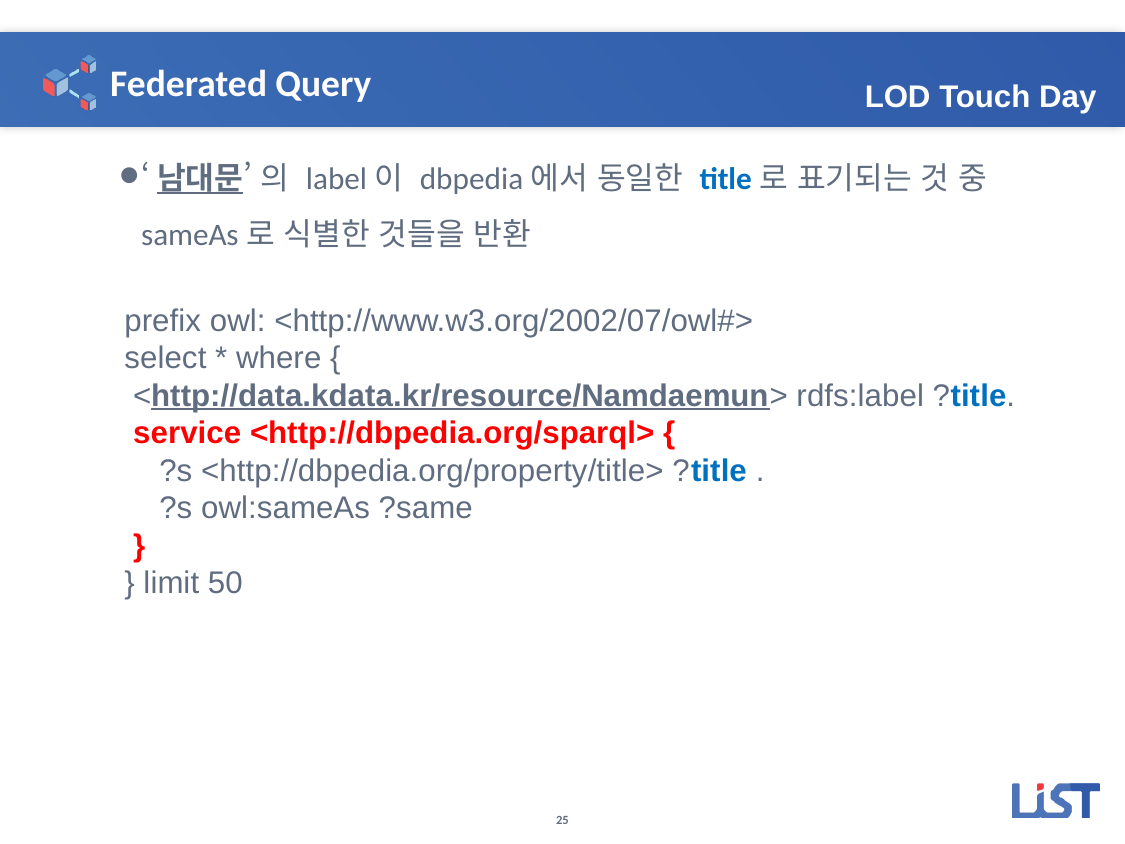

# Federated Query
‘남대문’ 의 label이 dbpedia에서 동일한 title로 표기되는 것 중 sameAs로 식별한 것들을 반환
prefix owl: <http://www.w3.org/2002/07/owl#>
select * where {
 <http://data.kdata.kr/resource/Namdaemun> rdfs:label ?title.
 service <http://dbpedia.org/sparql> {
    ?s <http://dbpedia.org/property/title> ?title .
    ?s owl:sameAs ?same
 }
} limit 50
25